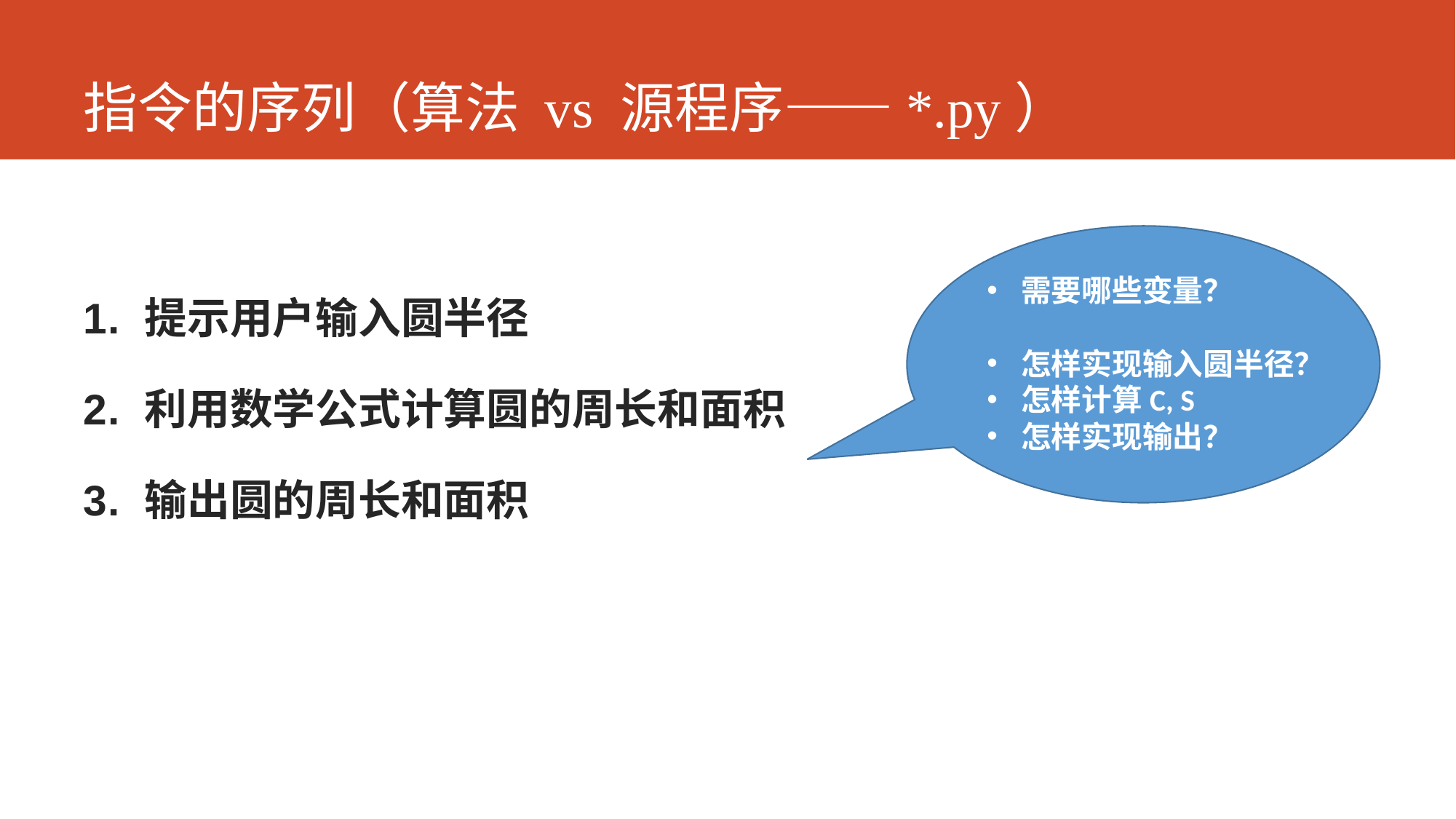

# 指令的序列（算法 vs 源程序——*.py）
需要哪些变量？

怎样实现输入圆半径？
怎样计算C, S
怎样实现输出？
提示用户输入圆半径
利用数学公式计算圆的周长和面积
输出圆的周长和面积